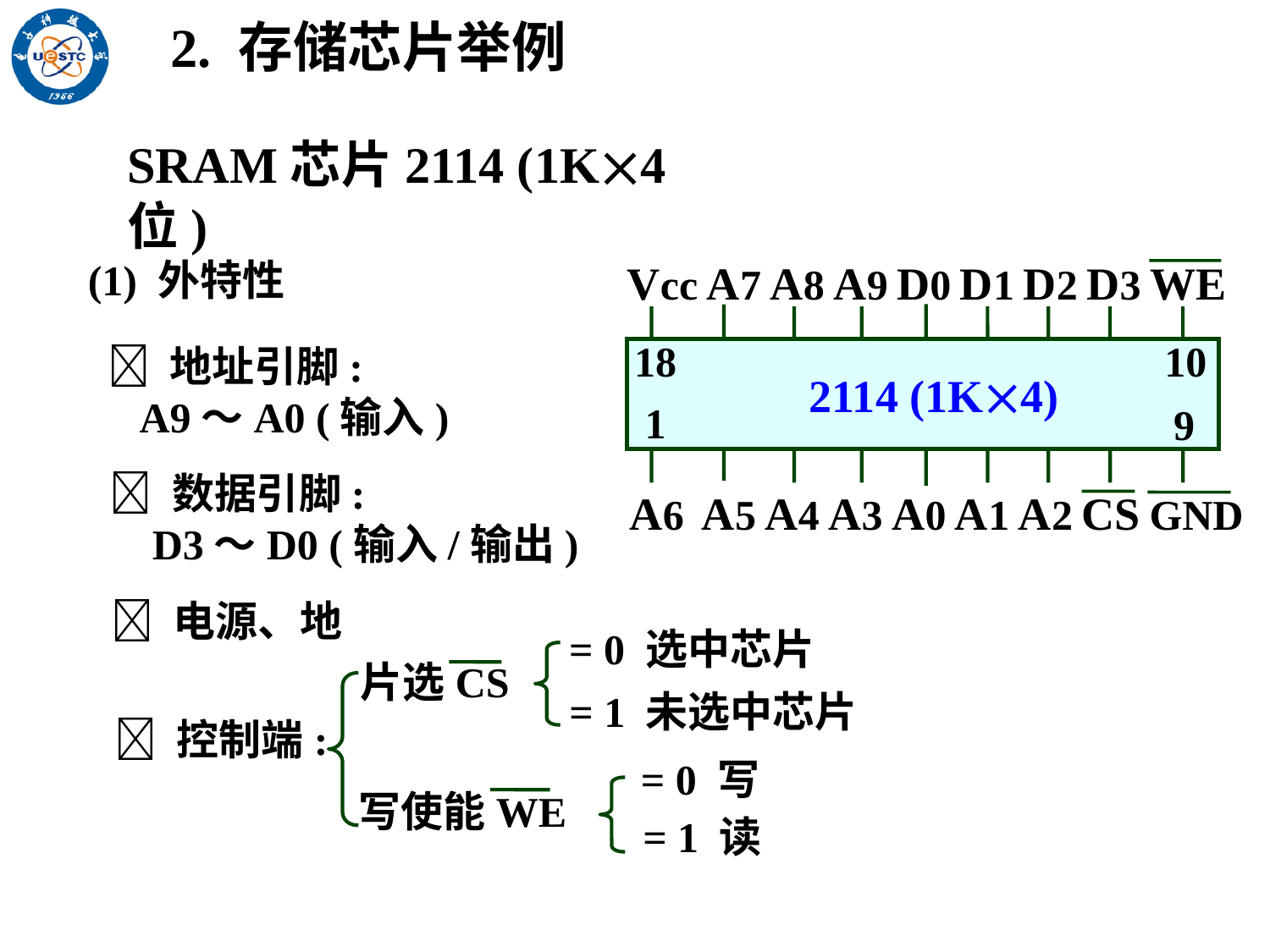

2. 存储芯片举例
SRAM芯片2114 (1K×4位)
(1) 外特性
Vcc A7 A8 A9 D0 D1 D2 D3 WE

18
10

2114 (1K×4)
1
9
A6  A5 A4 A3 A0 A1 A2 CS GND

• 地址引脚:
   A9～A0 (输入)
• 数据引脚:
    D3～D0 (输入/输出)
• 电源、地
= 0 选中芯片

片选CS

= 1 未选中芯片
• 控制端:
= 0 写

写使能WE

= 1 读